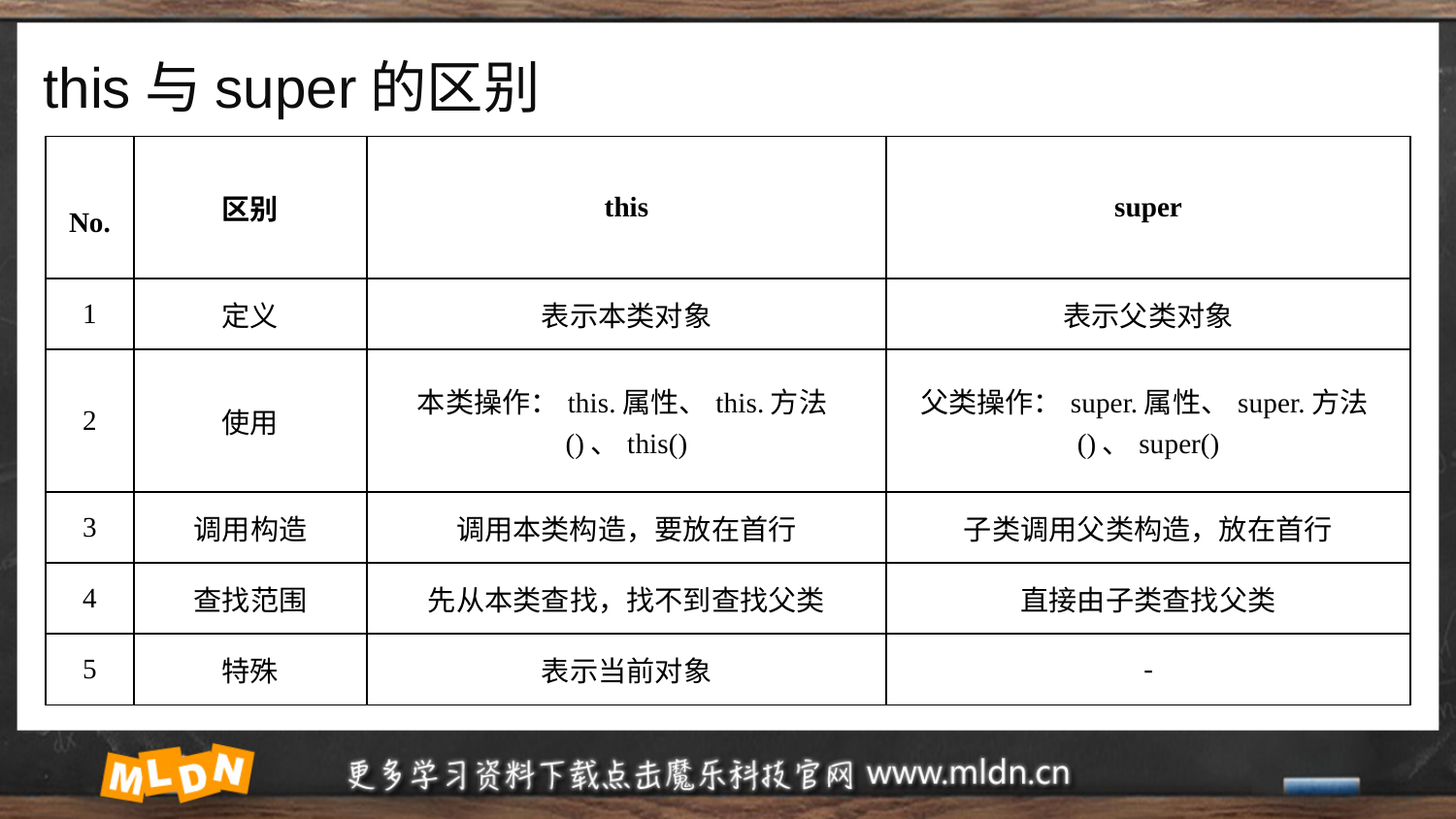

# this与super的区别
| No. | 区别 | this | super |
| --- | --- | --- | --- |
| 1 | 定义 | 表示本类对象 | 表示父类对象 |
| 2 | 使用 | 本类操作：this.属性、this.方法()、this() | 父类操作：super.属性、super.方法()、super() |
| 3 | 调用构造 | 调用本类构造，要放在首行 | 子类调用父类构造，放在首行 |
| 4 | 查找范围 | 先从本类查找，找不到查找父类 | 直接由子类查找父类 |
| 5 | 特殊 | 表示当前对象 | - |